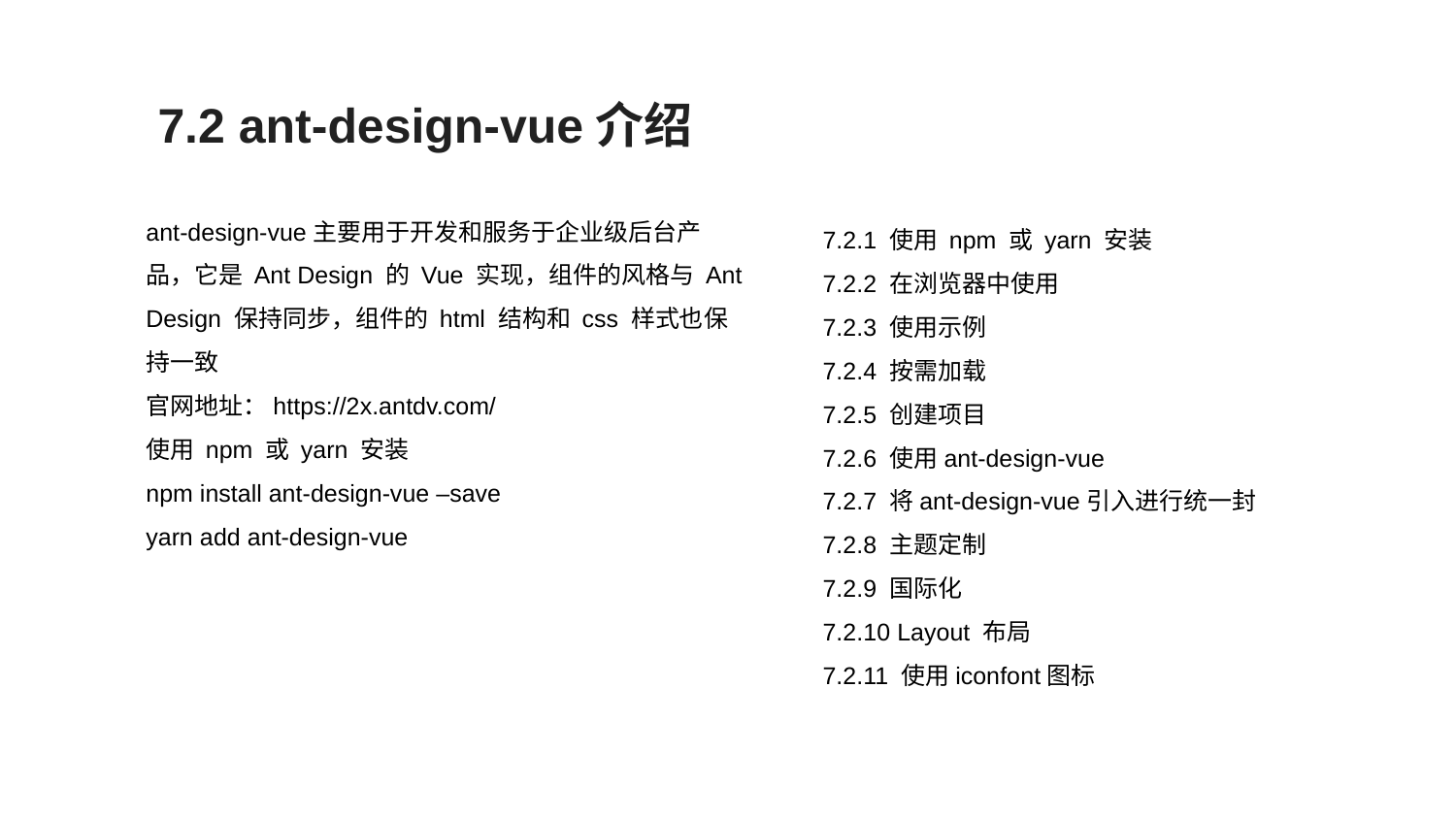

7.2 ant-design-vue介绍
7.2.1 使用 npm 或 yarn 安装
7.2.2 在浏览器中使用
7.2.3 使用示例
7.2.4 按需加载
7.2.5 创建项目
7.2.6 使用ant-design-vue
7.2.7 将ant-design-vue引入进行统一封
7.2.8 主题定制
7.2.9 国际化
7.2.10 Layout 布局
7.2.11 使用iconfont图标
ant-design-vue主要用于开发和服务于企业级后台产品，它是 Ant Design 的 Vue 实现，组件的风格与 Ant Design 保持同步，组件的 html 结构和 css 样式也保持一致
官网地址：https://2x.antdv.com/
使用 npm 或 yarn 安装
npm install ant-design-vue –save
yarn add ant-design-vue